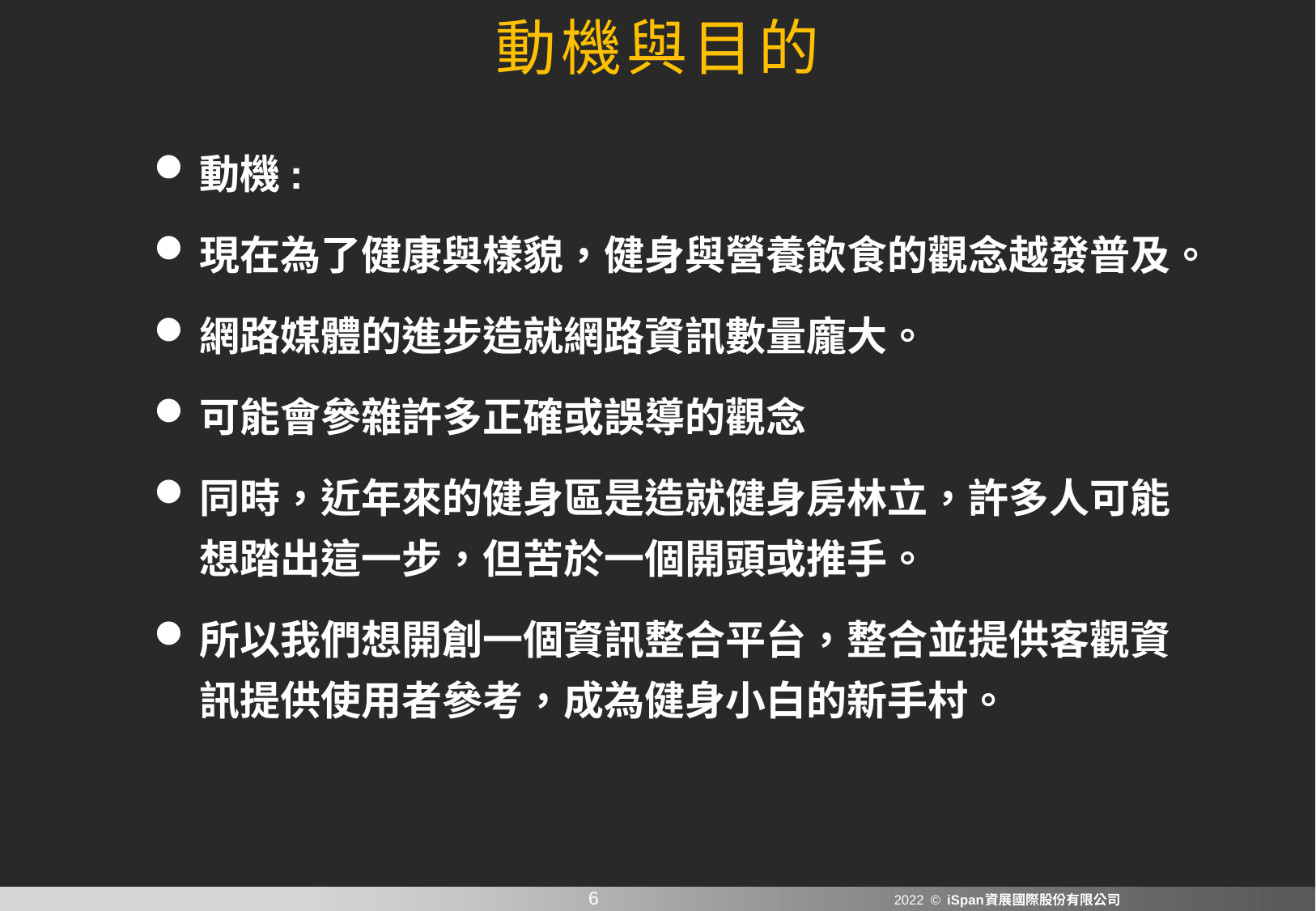

動機與目的
動機:
現在為了健康與樣貌，健身與營養飲食的觀念越發普及。
網路媒體的進步造就網路資訊數量龐大。
可能會參雜許多正確或誤導的觀念
同時，近年來的健身區是造就健身房林立，許多人可能想踏出這一步，但苦於一個開頭或推手。
所以我們想開創一個資訊整合平台，整合並提供客觀資訊提供使用者參考，成為健身小白的新手村。